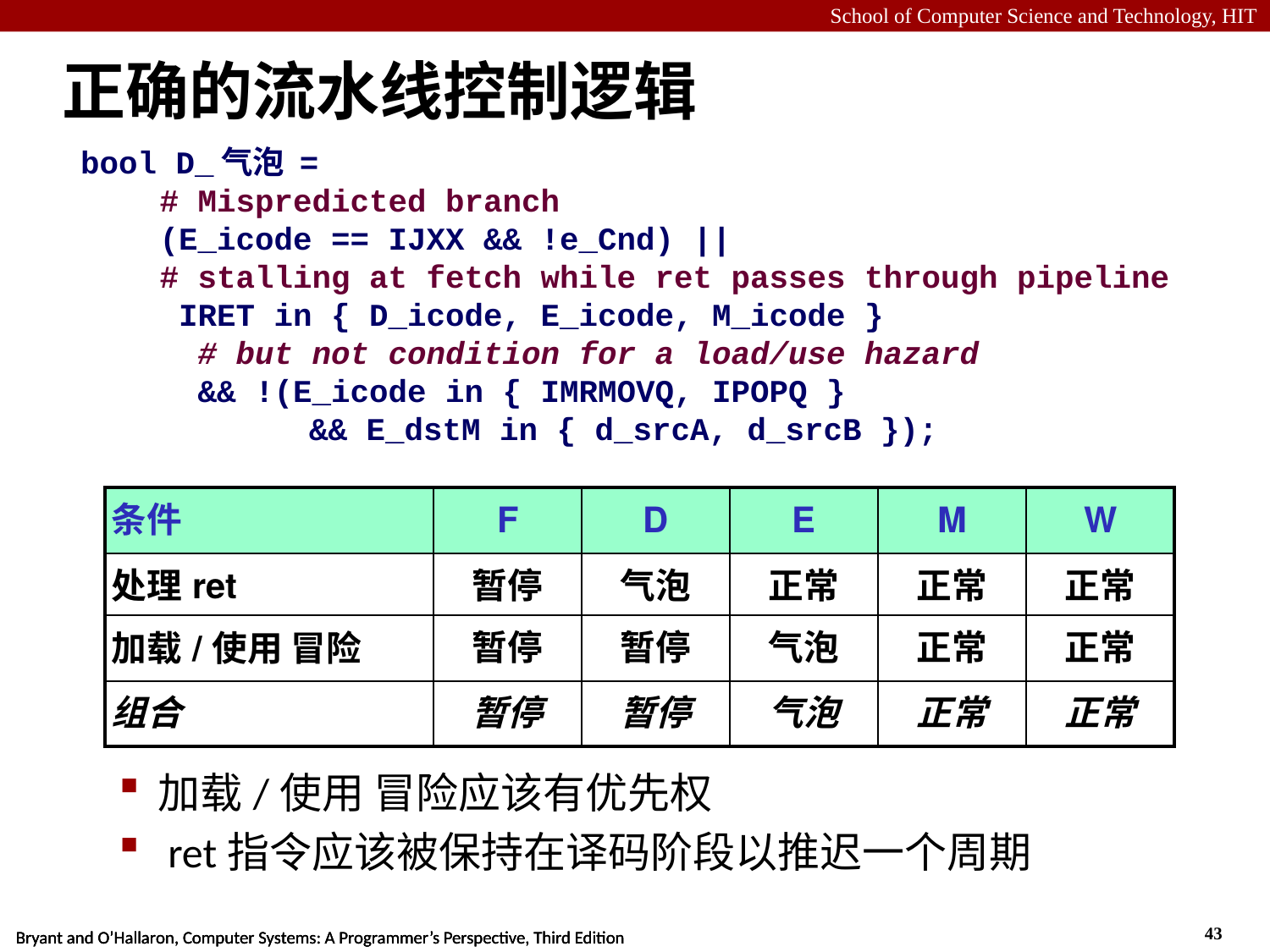

# 正确的流水线控制逻辑
bool D_气泡 =
	# Mispredicted branch
	(E_icode == IJXX && !e_Cnd) ||
	# stalling at fetch while ret passes through pipeline
	 IRET in { D_icode, E_icode, M_icode }
	  # but not condition for a load/use hazard
	  && !(E_icode in { IMRMOVQ, IPOPQ }
            && E_dstM in { d_srcA, d_srcB });

| 条件 | F | D | E | M | W |
| --- | --- | --- | --- | --- | --- |
| 处理ret | 暂停 | 气泡 | 正常 | 正常 | 正常 |
| 加载/使用 冒险 | 暂停 | 暂停 | 气泡 | 正常 | 正常 |
| 组合 | 暂停 | 暂停 | 气泡 | 正常 | 正常 |
加载/使用 冒险应该有优先权
 ret指令应该被保持在译码阶段以推迟一个周期